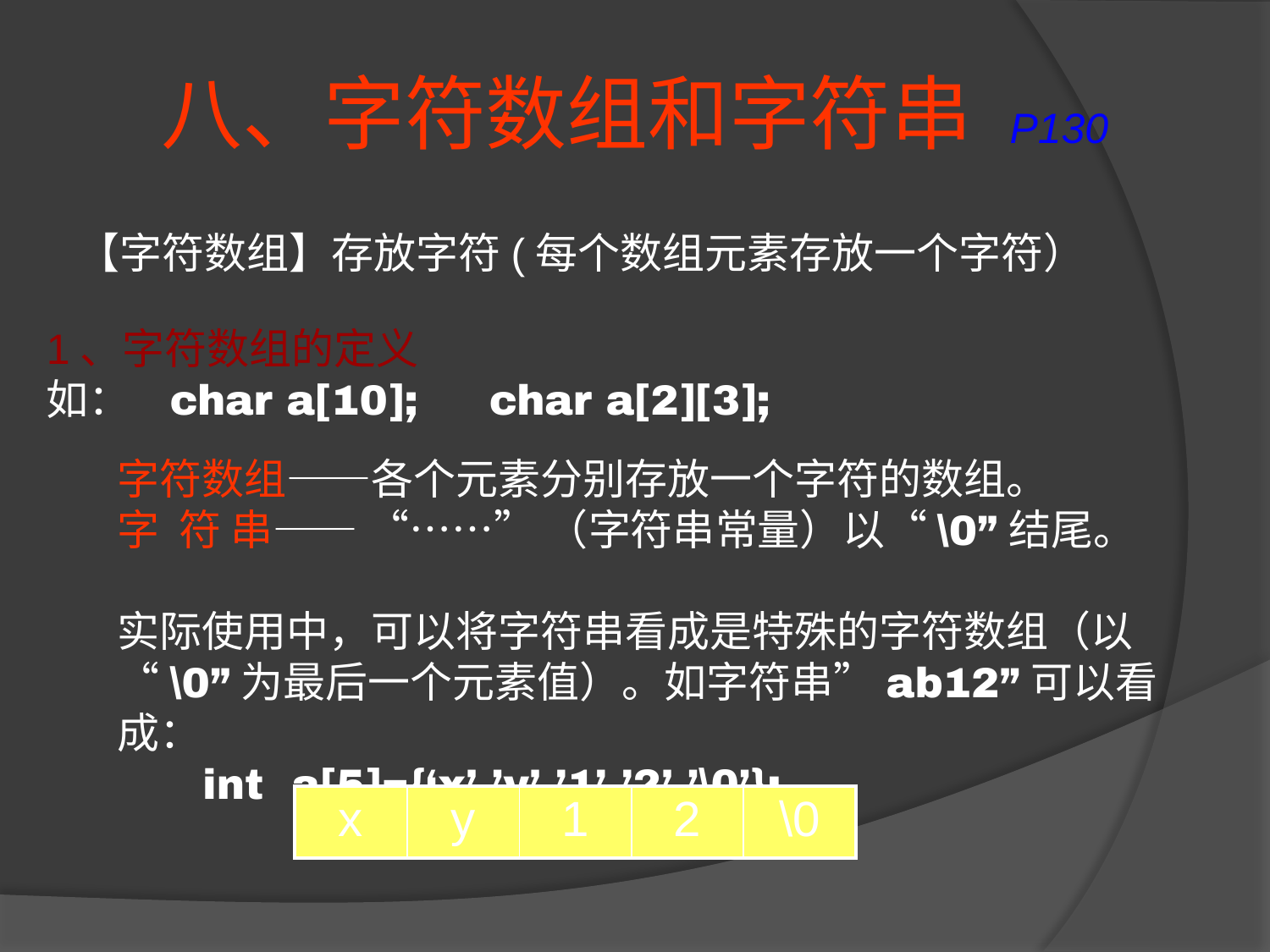

# 八、字符数组和字符串 P130
【字符数组】存放字符(每个数组元素存放一个字符）
1、字符数组的定义
如：   char a[10];     char a[2][3];
字符数组——各个元素分别存放一个字符的数组。
字  符 串—— “……” （字符串常量）以“\0”结尾。

实际使用中，可以将字符串看成是特殊的字符数组（以“\0”为最后一个元素值）。如字符串”ab12”可以看成：
      int  a[5]={‘x’,’y’,’1’,’2’,’\0’};
| x | y | 1 | 2 | \0 |
| --- | --- | --- | --- | --- |